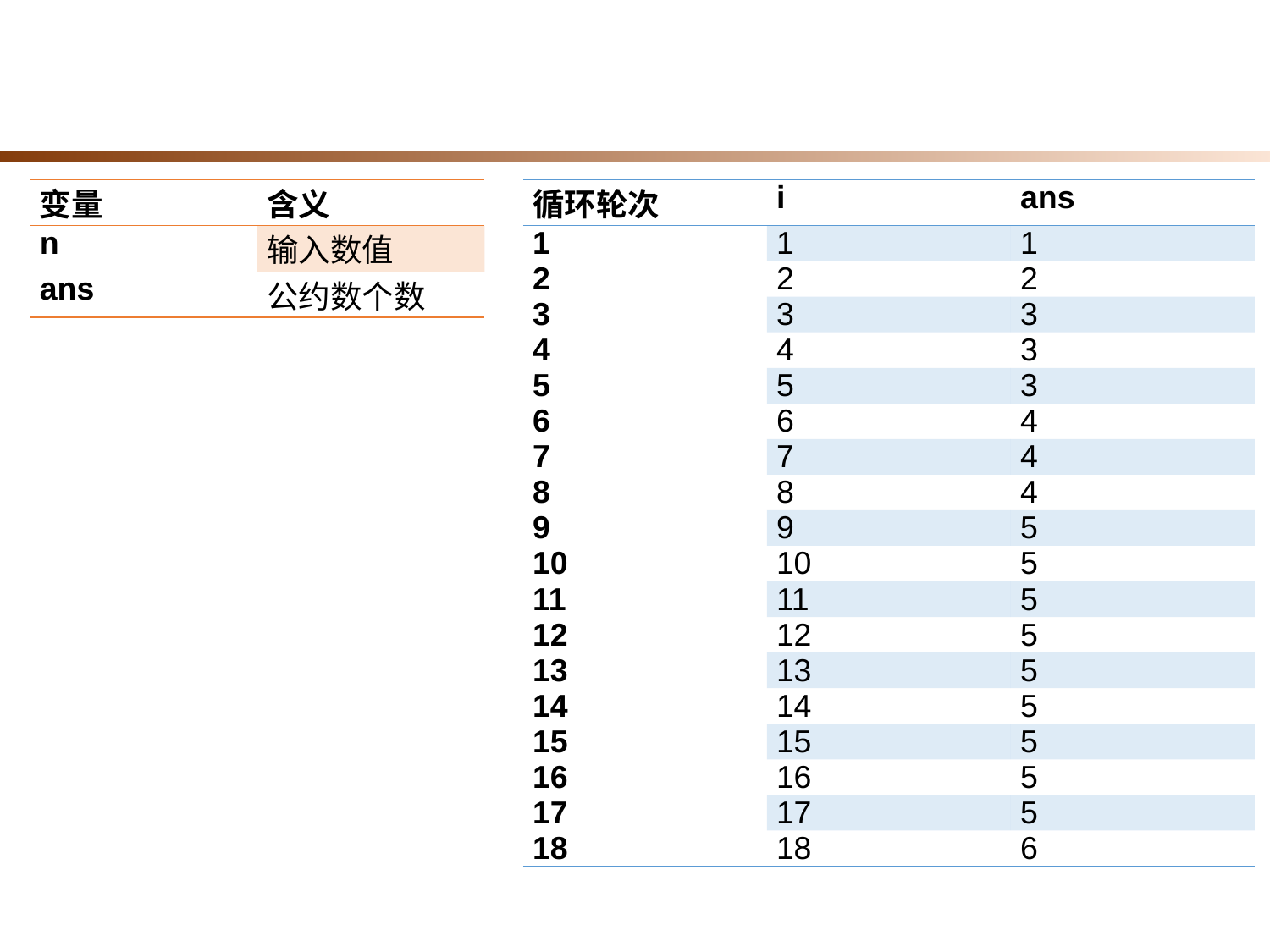

| 变量 | 含义 |
| --- | --- |
| n | 输入数值 |
| ans | 公约数个数 |
| 循环轮次 | i | ans |
| --- | --- | --- |
| 1 | 1 | 1 |
| 2 | 2 | 2 |
| 3 | 3 | 3 |
| 4 | 4 | 3 |
| 5 | 5 | 3 |
| 6 | 6 | 4 |
| 7 | 7 | 4 |
| 8 | 8 | 4 |
| 9 | 9 | 5 |
| 10 | 10 | 5 |
| 11 | 11 | 5 |
| 12 | 12 | 5 |
| 13 | 13 | 5 |
| 14 | 14 | 5 |
| 15 | 15 | 5 |
| 16 | 16 | 5 |
| 17 | 17 | 5 |
| 18 | 18 | 6 |